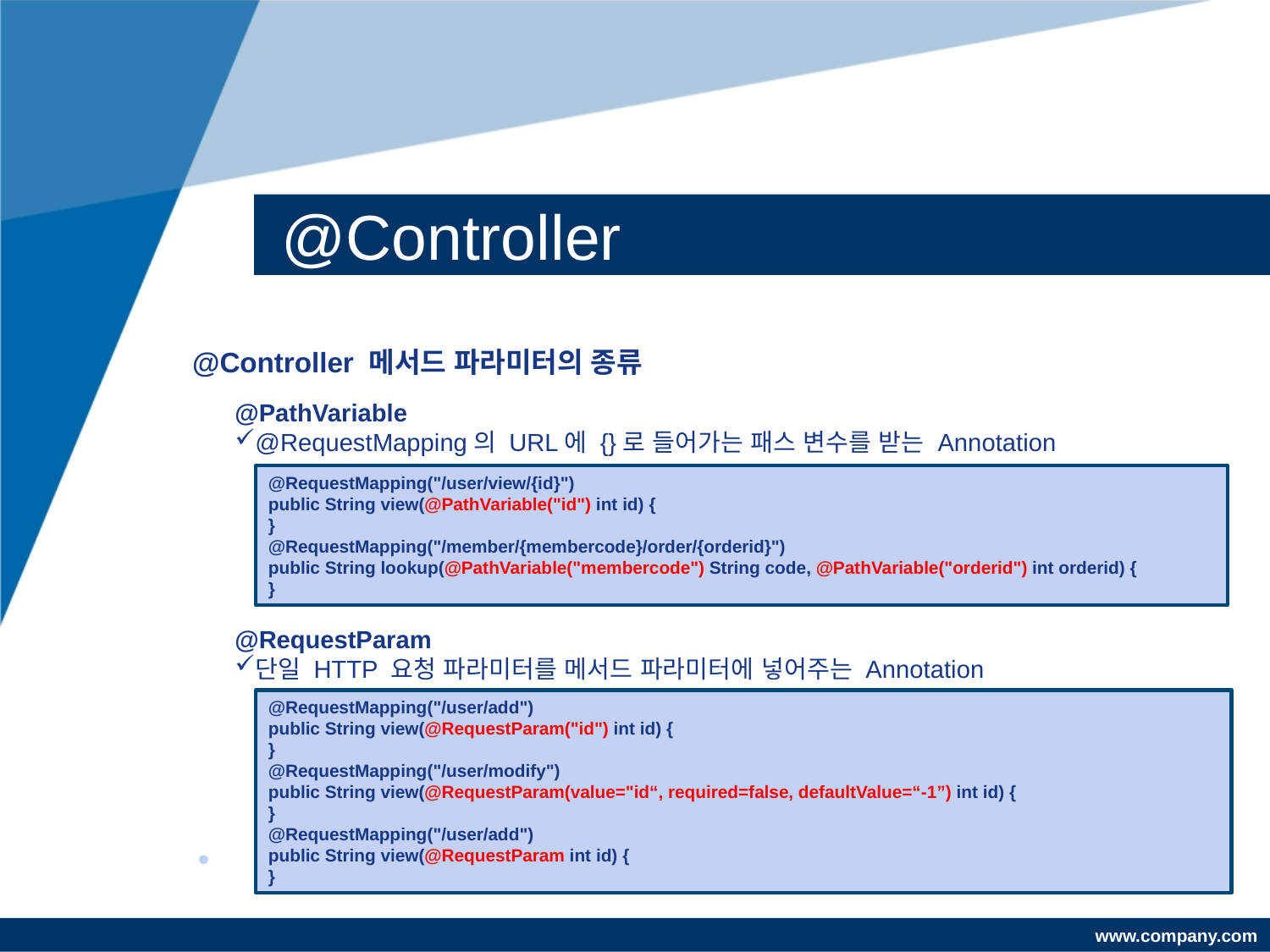

# @Controller
@Controller 메서드 파라미터의 종류
@PathVariable
@RequestMapping의 URL에 {}로 들어가는 패스 변수를 받는 Annotation
@RequestMapping("/user/view/{id}")
public String view(@PathVariable("id") int id) {
}
@RequestMapping("/member/{membercode}/order/{orderid}")
public String lookup(@PathVariable("membercode") String code, @PathVariable("orderid") int orderid) {
}
@RequestParam
단일 HTTP 요청 파라미터를 메서드 파라미터에 넣어주는 Annotation
@RequestMapping("/user/add")
public String view(@RequestParam("id") int id) {
}
@RequestMapping("/user/modify")
public String view(@RequestParam(value="id“, required=false, defaultValue=“-1”) int id) {
}
@RequestMapping("/user/add")
public String view(@RequestParam int id) {
}